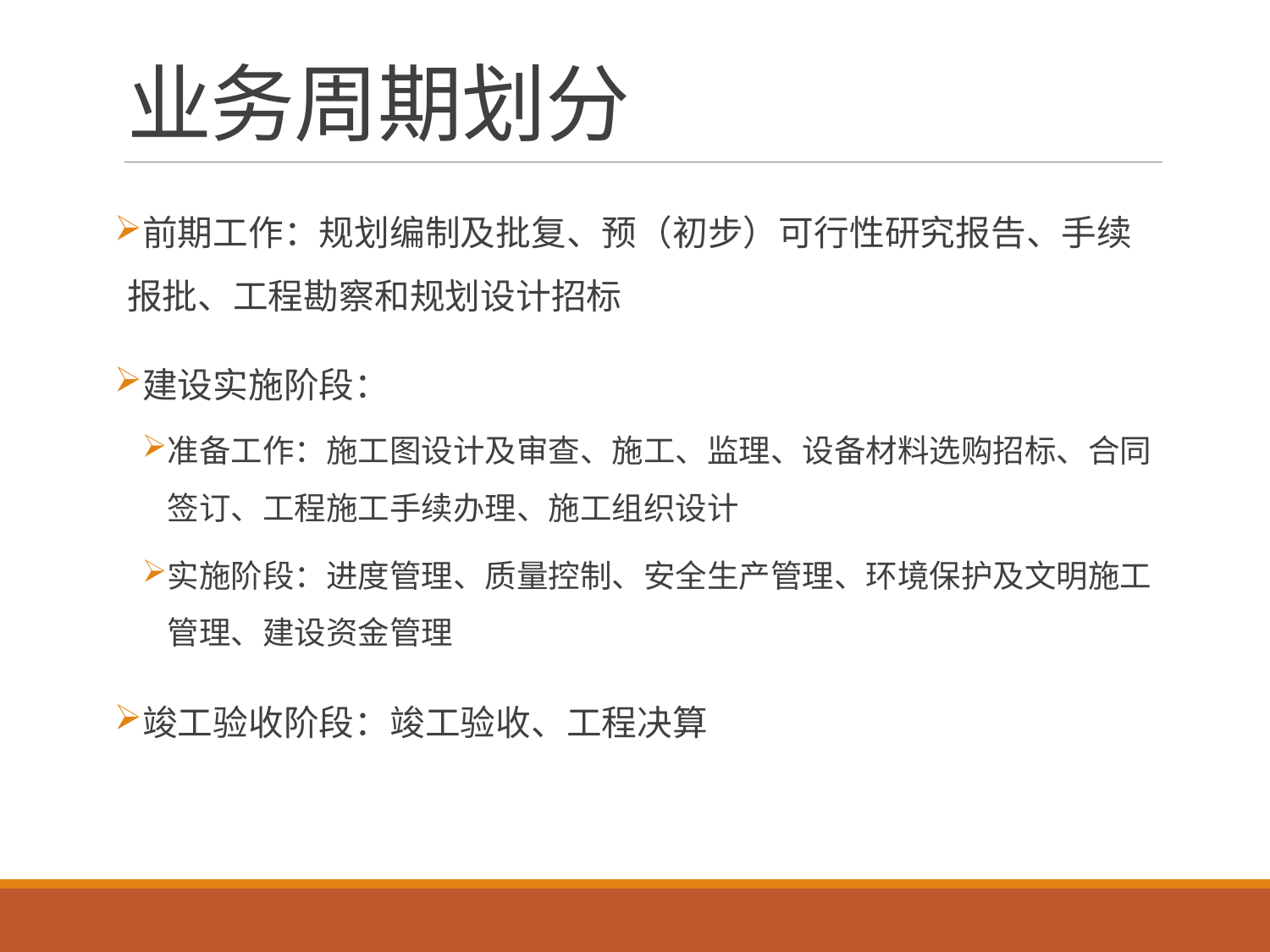

# 业务周期划分
前期工作：规划编制及批复、预（初步）可行性研究报告、手续报批、工程勘察和规划设计招标
建设实施阶段：
准备工作：施工图设计及审查、施工、监理、设备材料选购招标、合同签订、工程施工手续办理、施工组织设计
实施阶段：进度管理、质量控制、安全生产管理、环境保护及文明施工管理、建设资金管理
竣工验收阶段：竣工验收、工程决算